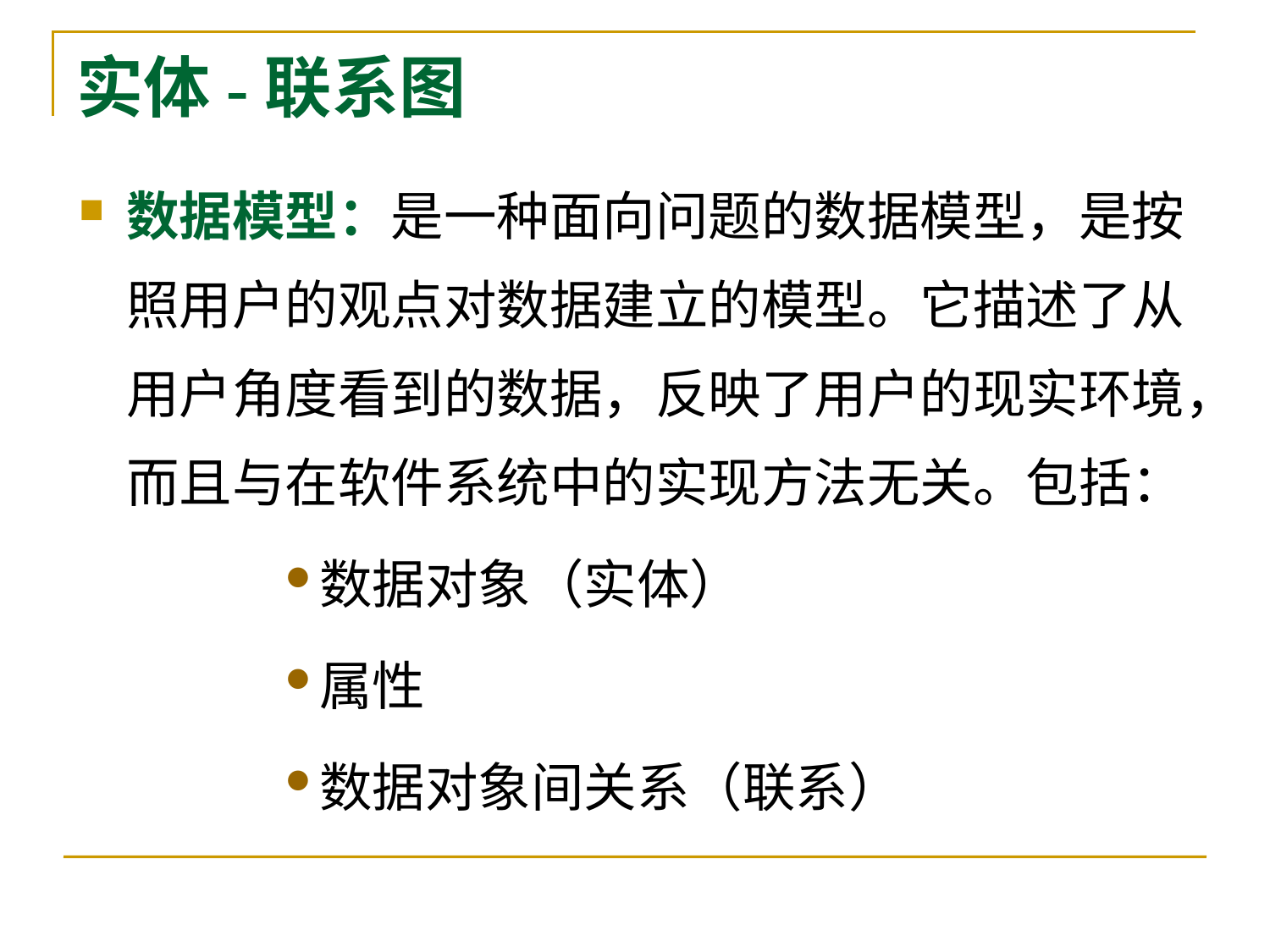

# 实体-联系图
数据模型：是一种面向问题的数据模型，是按照用户的观点对数据建立的模型。它描述了从用户角度看到的数据，反映了用户的现实环境，而且与在软件系统中的实现方法无关。包括：
数据对象（实体）
属性
数据对象间关系（联系）